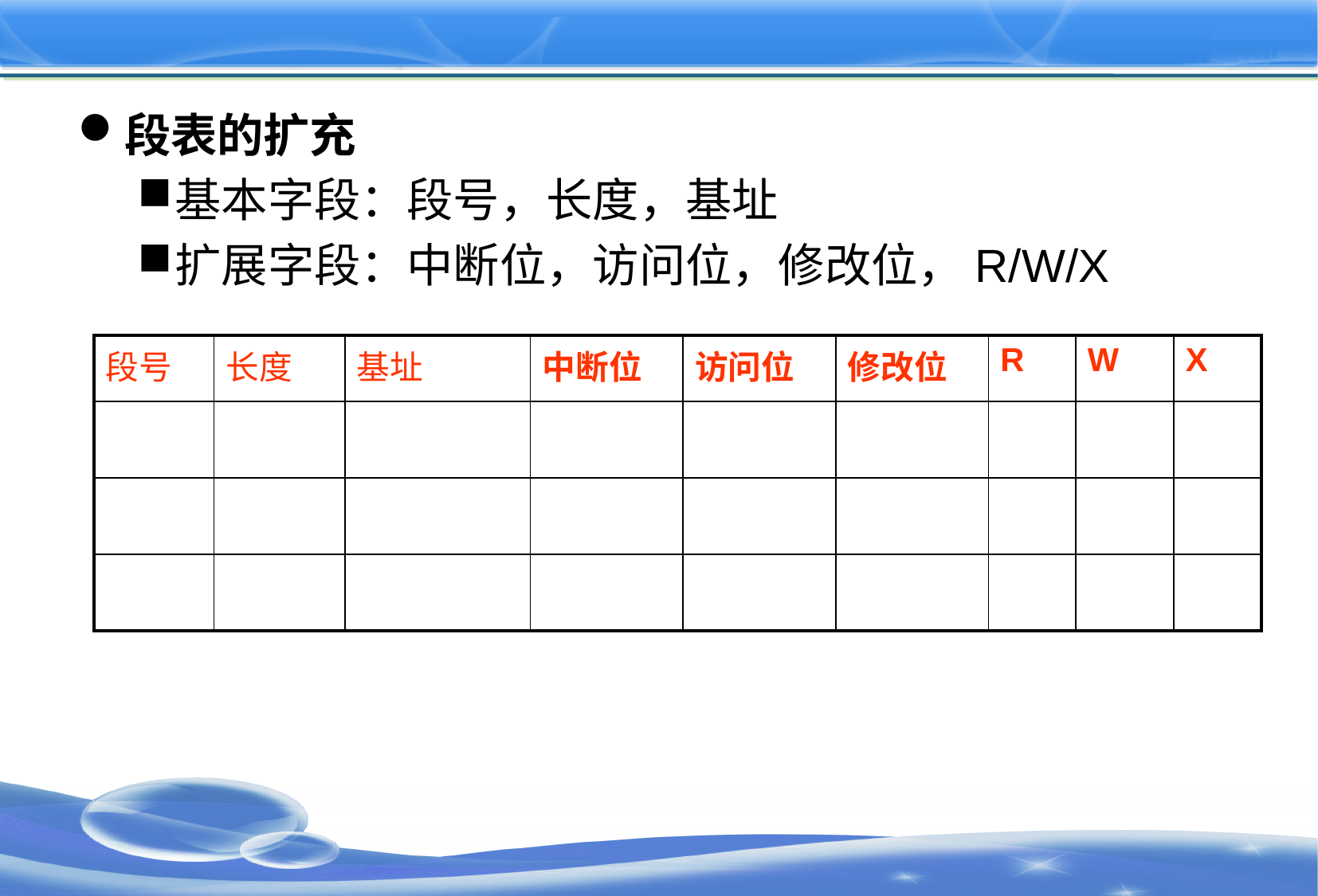

#
段表的扩充
基本字段：段号，长度，基址
扩展字段：中断位，访问位，修改位，R/W/X

| 段号 | 长度 | 基址 | 中断位 | 访问位 | 修改位 | R | W | X |
| --- | --- | --- | --- | --- | --- | --- | --- | --- |
|  |  |  |  |  |  |  |  |  |
|  |  |  |  |  |  |  |  |  |
|  |  |  |  |  |  |  |  |  |